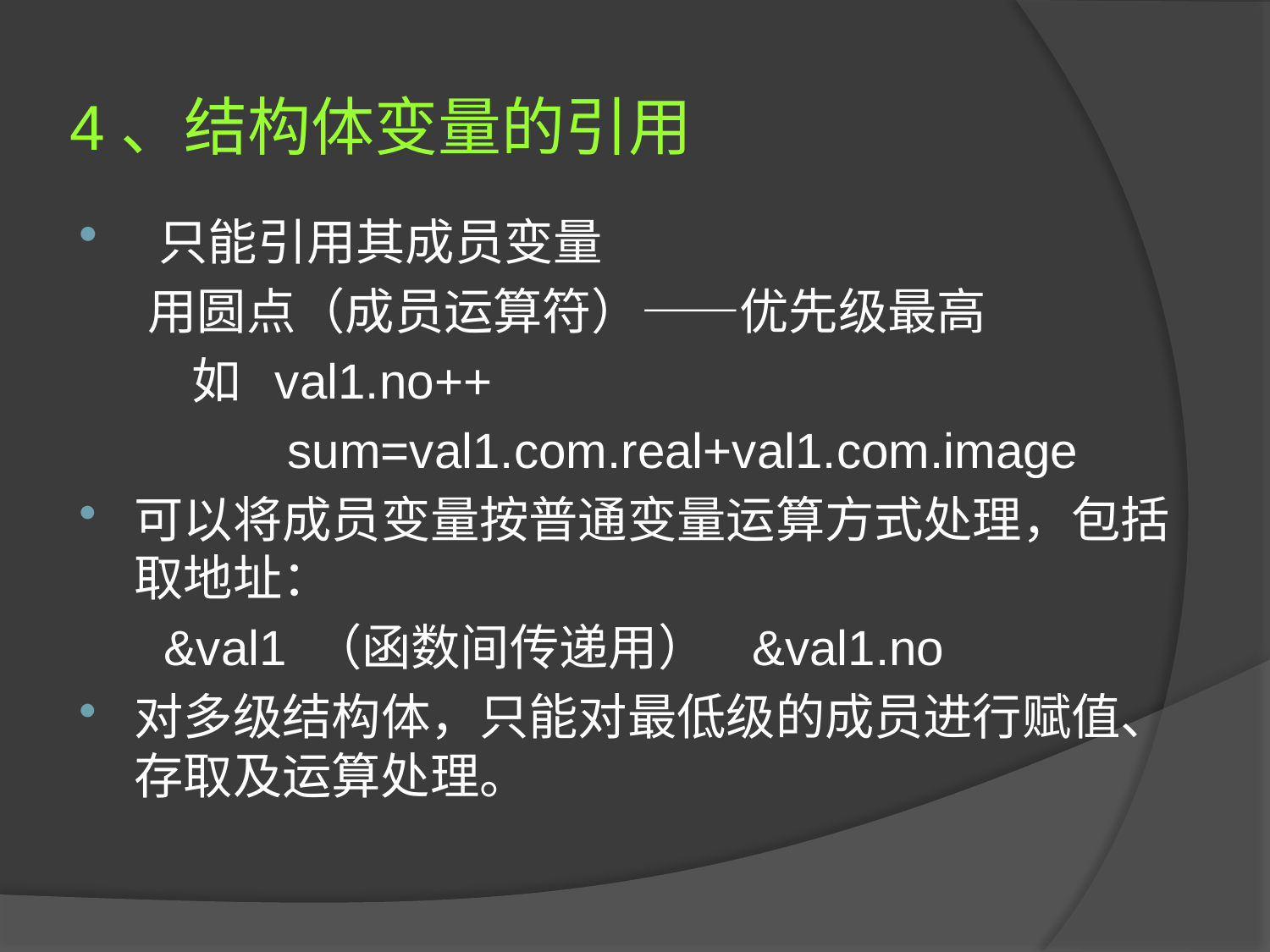

# 4、结构体变量的引用
 只能引用其成员变量
     用圆点（成员运算符）——优先级最高
         如  val1.no++
               sum=val1.com.real+val1.com.image
可以将成员变量按普通变量运算方式处理，包括取地址：
      &val1 （函数间传递用）   &val1.no
对多级结构体，只能对最低级的成员进行赋值、存取及运算处理。